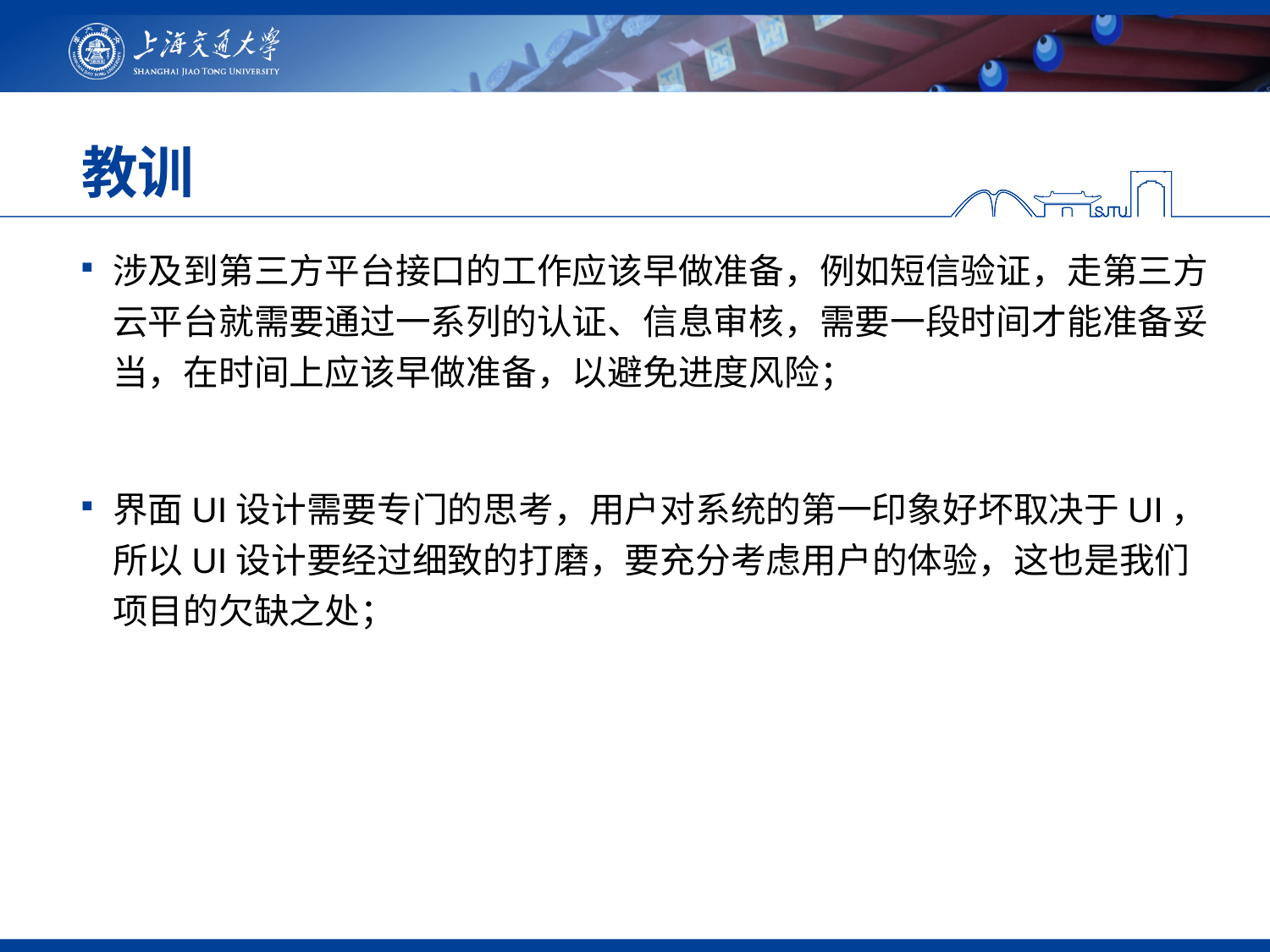

# 教训
涉及到第三方平台接口的工作应该早做准备，例如短信验证，走第三方云平台就需要通过一系列的认证、信息审核，需要一段时间才能准备妥当，在时间上应该早做准备，以避免进度风险；

界面UI设计需要专门的思考，用户对系统的第一印象好坏取决于UI，所以UI设计要经过细致的打磨，要充分考虑用户的体验，这也是我们项目的欠缺之处；